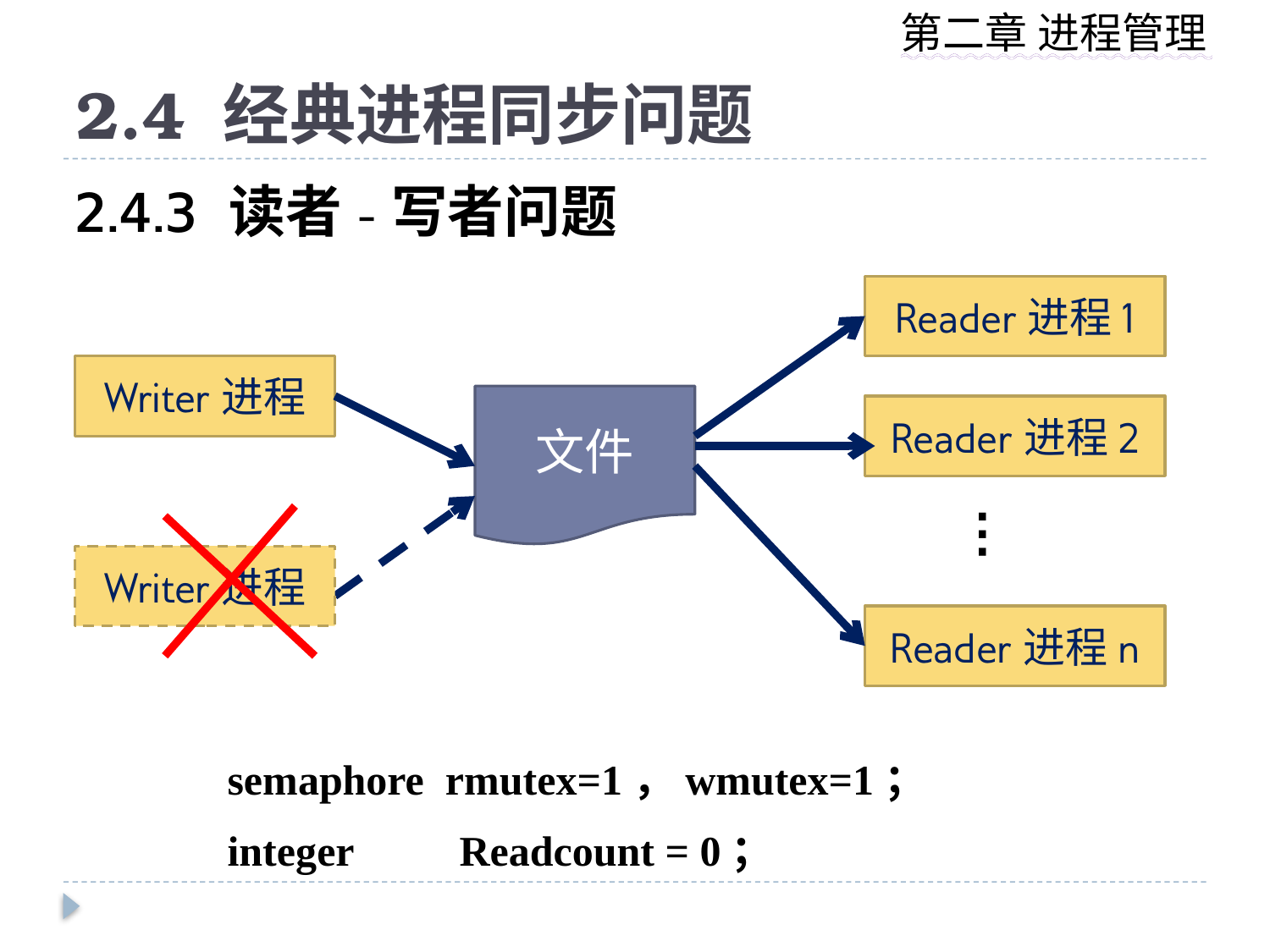

# 2.4 经典进程同步问题
2.4.3 读者-写者问题
Reader进程1
Writer进程
文件
Reader进程2
…
Writer进程
Reader进程n
semaphore  rmutex=1，wmutex=1；
integer　　Readcount = 0；
7